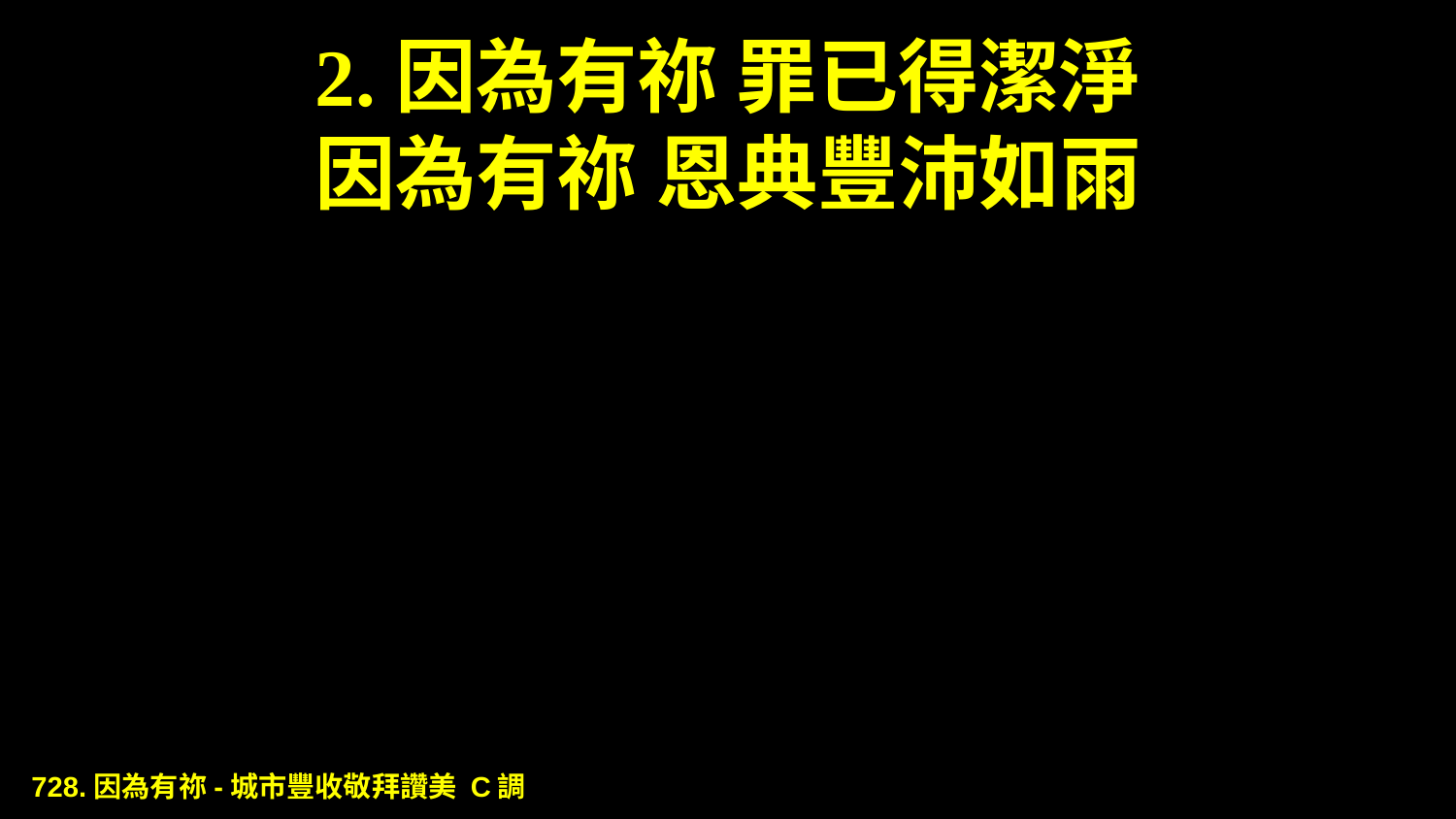

# 2.因為有祢 罪已得潔淨 因為有祢 恩典豐沛如雨
728.因為有祢-城市豐收敬拜讚美 C調